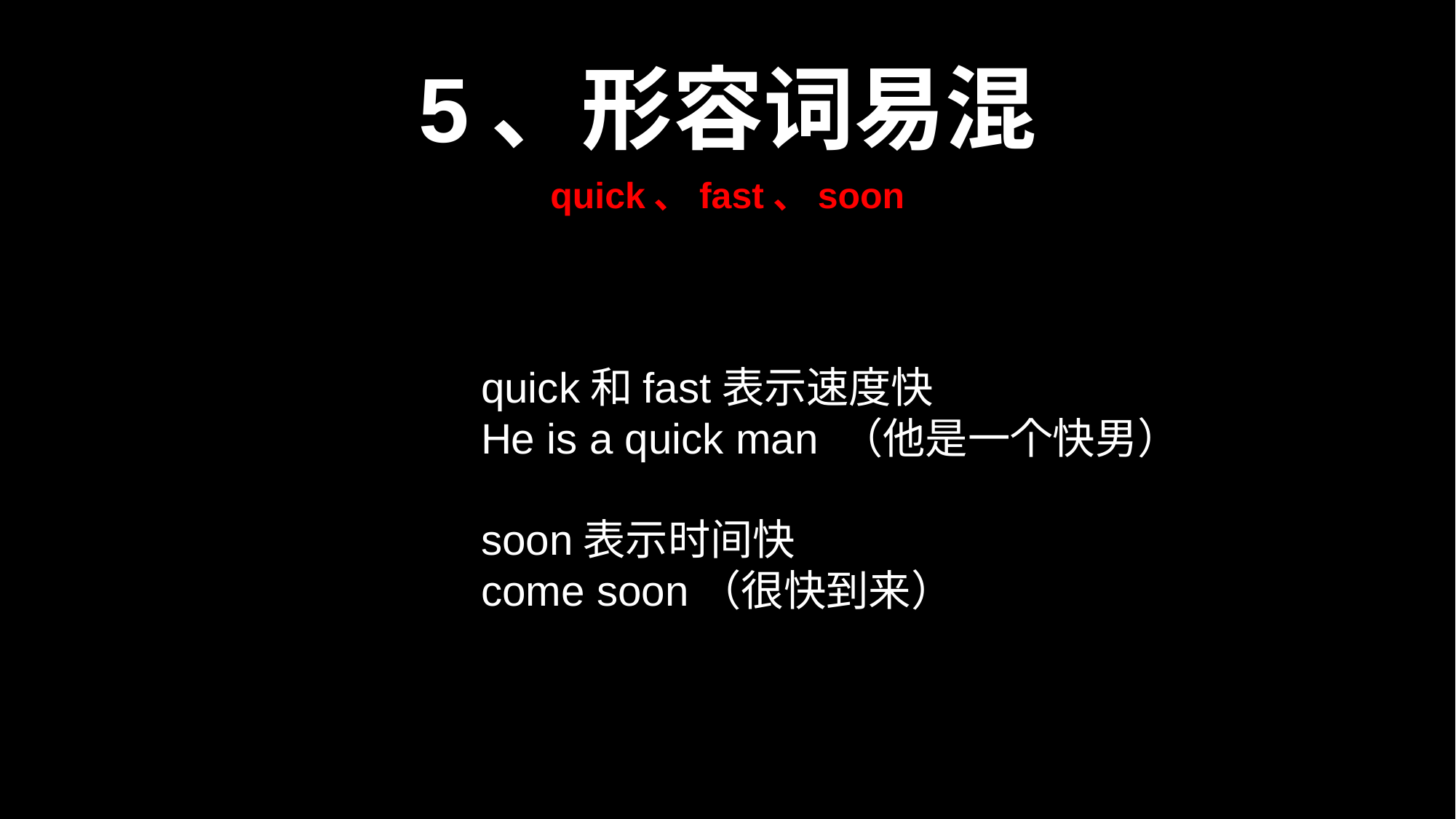

5、形容词易混
quick、fast、soon
quick和fast表示速度快
He is a quick man （他是一个快男）

soon表示时间快
come soon（很快到来）